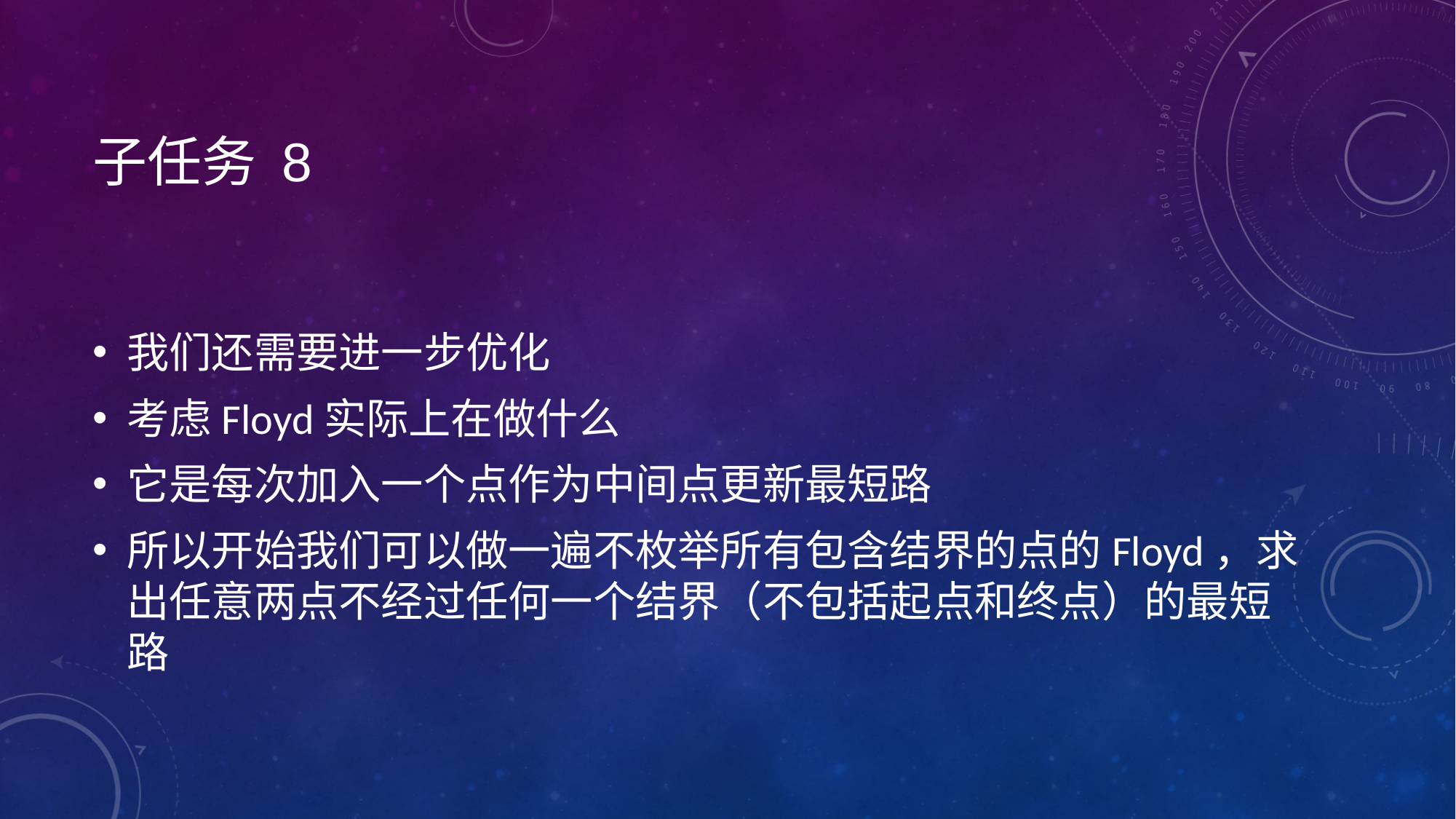

# 子任务 8
我们还需要进一步优化
考虑Floyd实际上在做什么
它是每次加入一个点作为中间点更新最短路
所以开始我们可以做一遍不枚举所有包含结界的点的Floyd，求出任意两点不经过任何一个结界（不包括起点和终点）的最短路